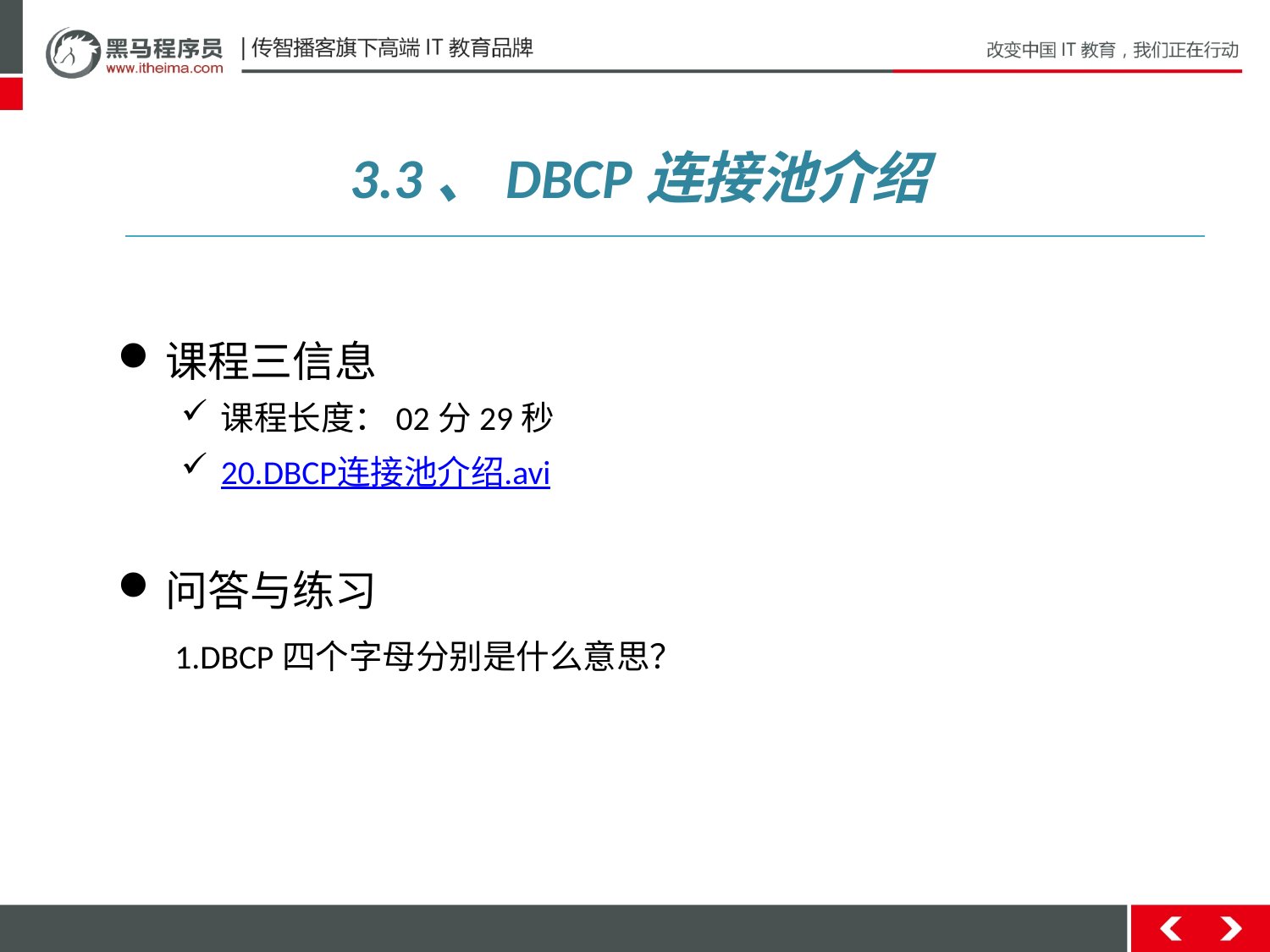

3.3、DBCP连接池介绍

课程三信息
课程长度：02分29秒
20.DBCP连接池介绍.avi

问答与练习
      1.DBCP四个字母分别是什么意思？